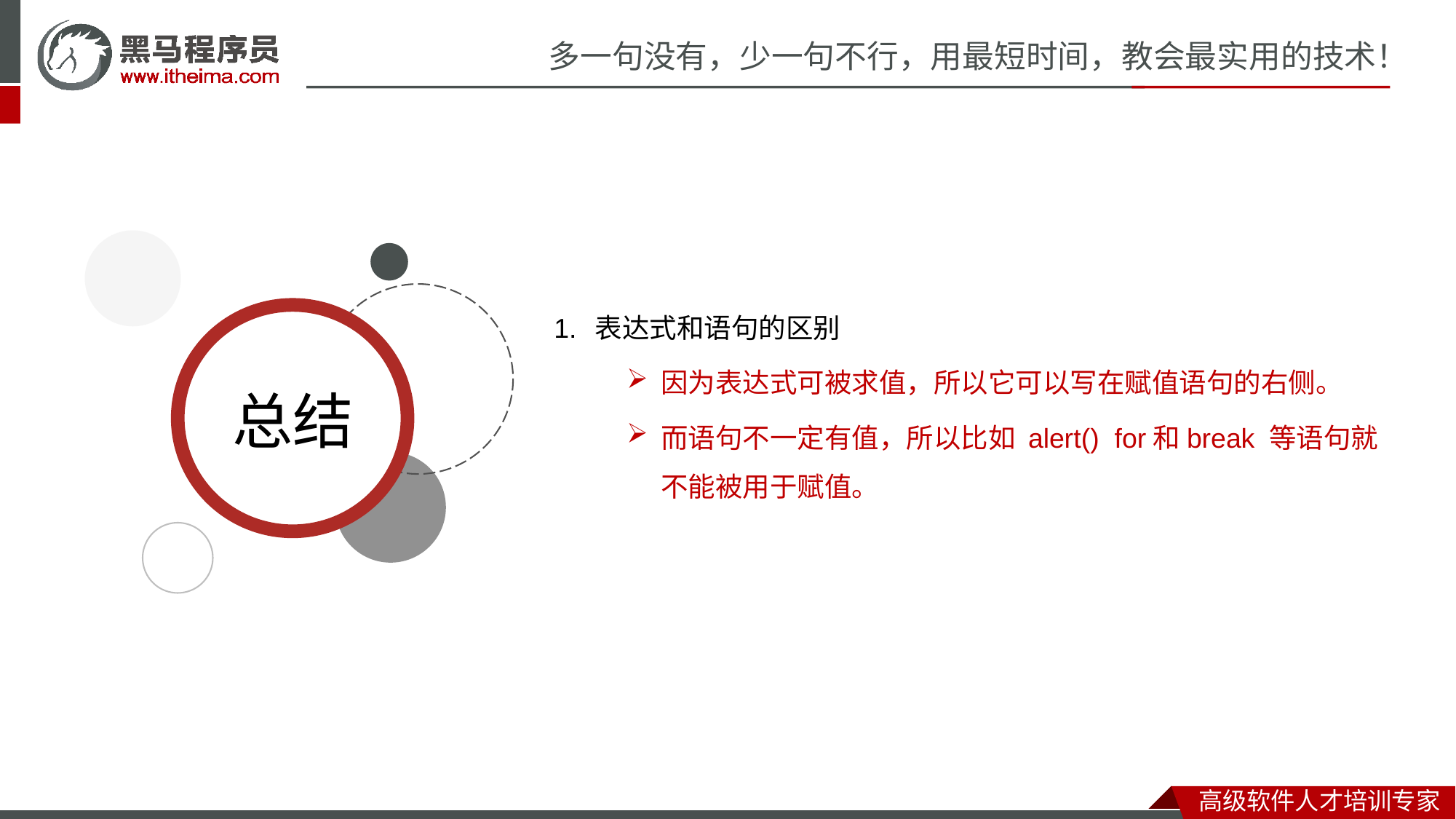

表达式和语句的区别
因为表达式可被求值，所以它可以写在赋值语句的右侧。
而语句不一定有值，所以比如 alert()  for和break 等语句就不能被用于赋值。